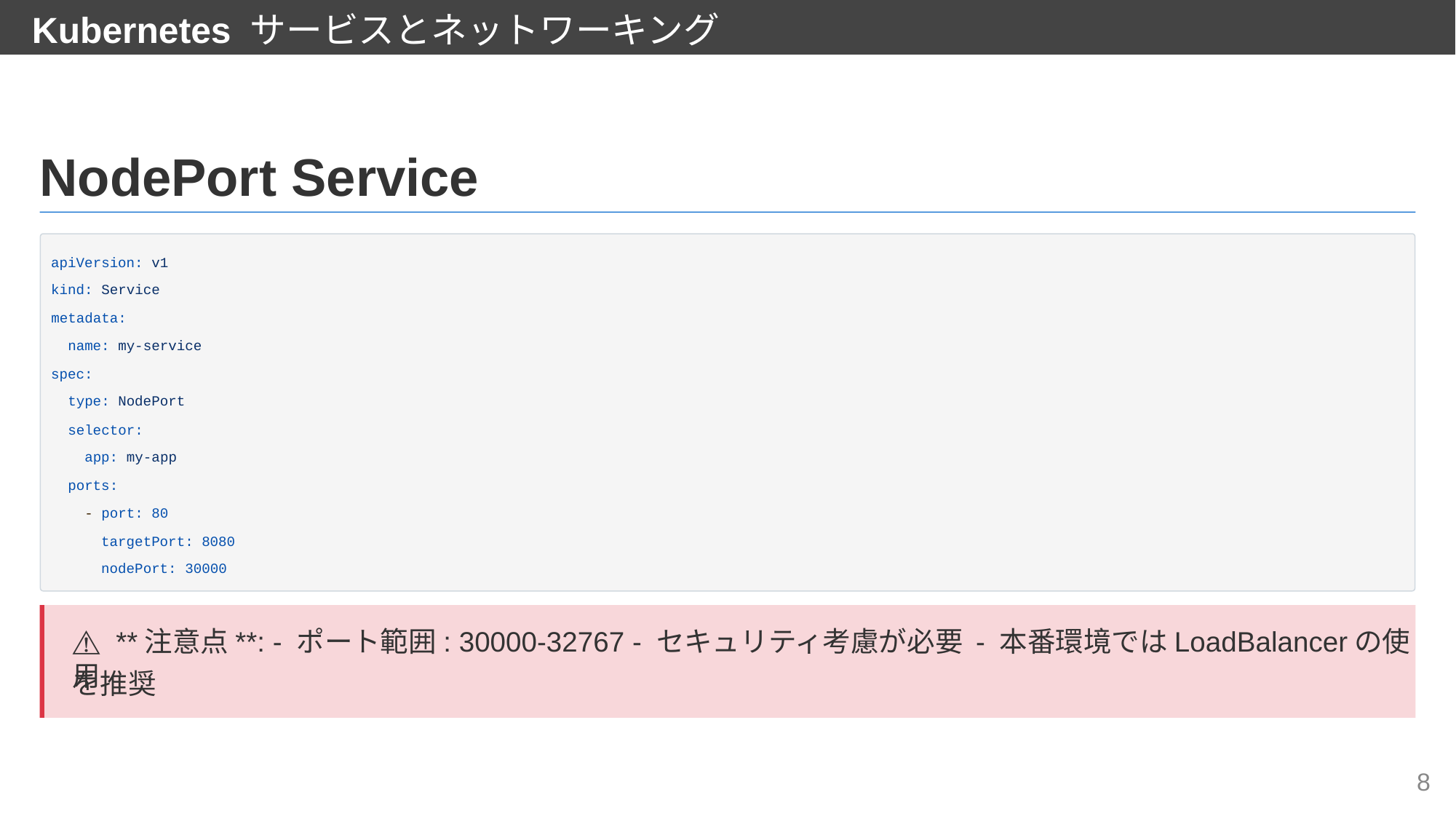

Kubernetes サービスとネットワーキング
NodePort Service

apiVersion: v1
kind: Service
metadata:
  name: my-service
spec:
  type: NodePort
  selector:
    app: my-app
  ports:
    - port: 80
      targetPort: 8080
      nodePort: 30000

⚠  **注意点**: - ポート範囲: 30000-32767 - セキュリティ考慮が必要 - 本番環境ではLoadBalancerの使⽤
を推奨
8